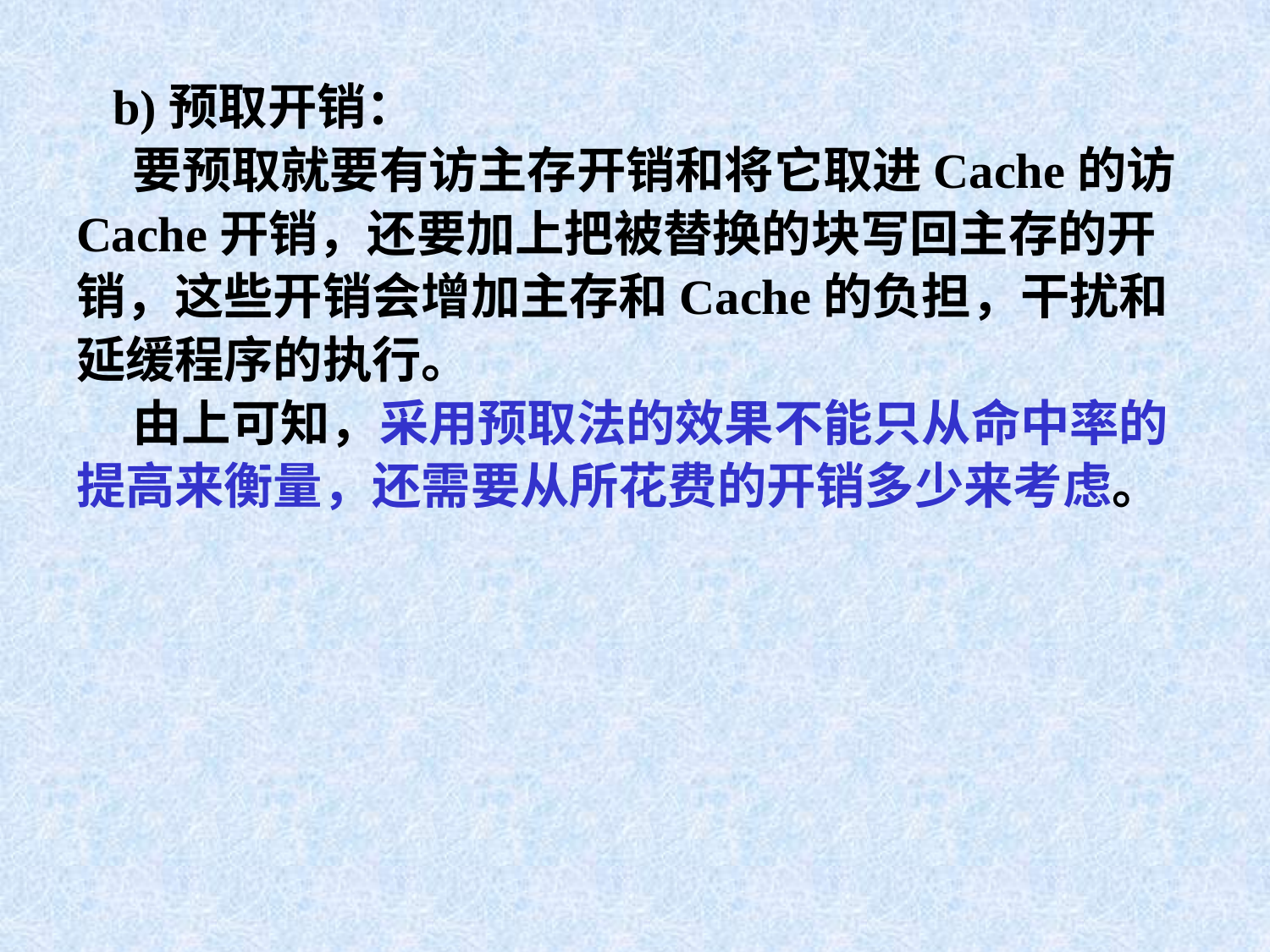

b)预取开销：
    要预取就要有访主存开销和将它取进Cache的访
Cache开销，还要加上把被替换的块写回主存的开
销，这些开销会增加主存和Cache的负担，干扰和
延缓程序的执行。
    由上可知，采用预取法的效果不能只从命中率的
提高来衡量，还需要从所花费的开销多少来考虑。